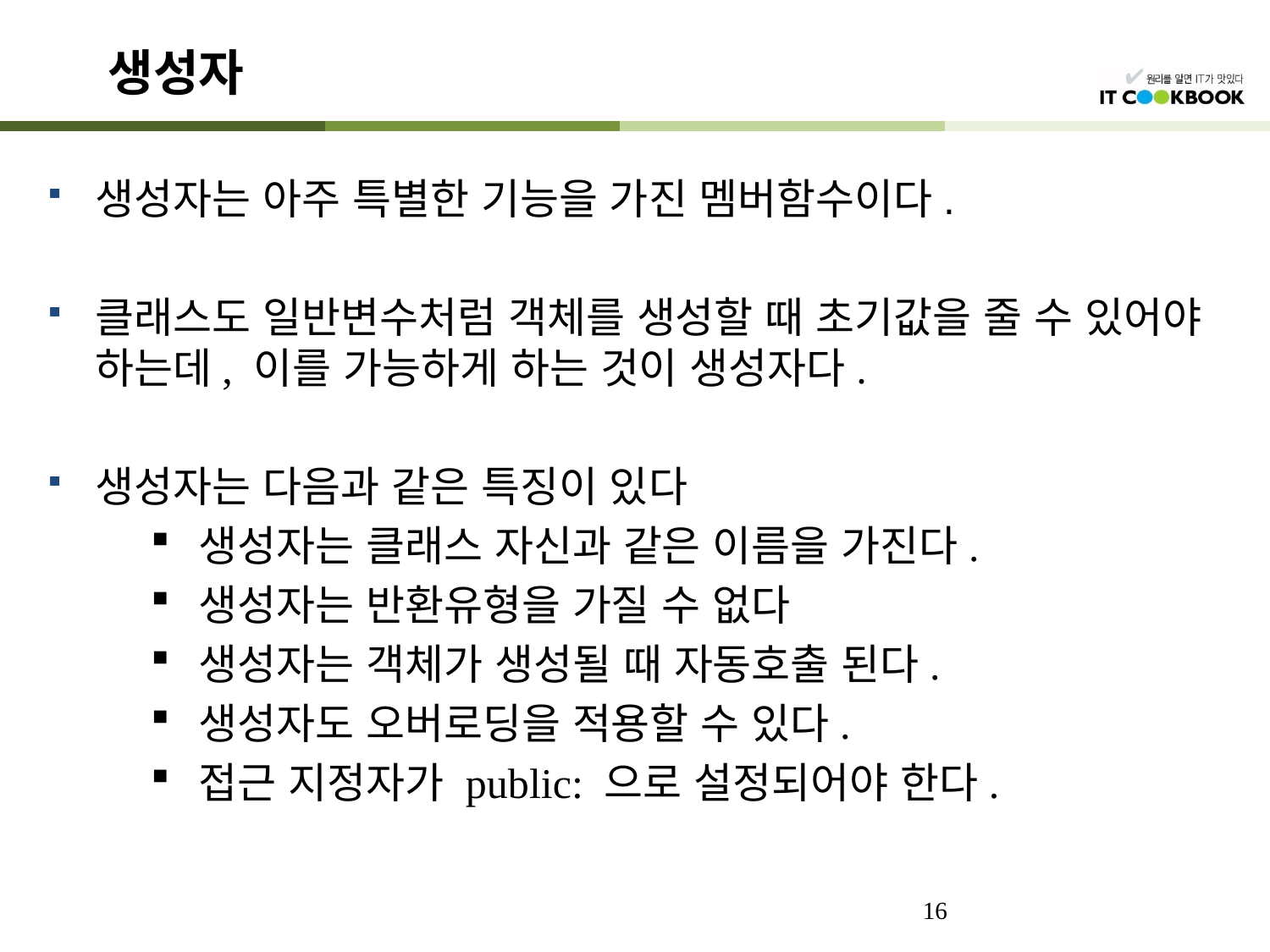

# 생성자
생성자는 아주 특별한 기능을 가진 멤버함수이다.

클래스도 일반변수처럼 객체를 생성할 때 초기값을 줄 수 있어야 하는데, 이를 가능하게 하는 것이 생성자다.

생성자는 다음과 같은 특징이 있다
생성자는 클래스 자신과 같은 이름을 가진다.
생성자는 반환유형을 가질 수 없다
생성자는 객체가 생성될 때 자동호출 된다.
생성자도 오버로딩을 적용할 수 있다.
접근 지정자가 public: 으로 설정되어야 한다.

16